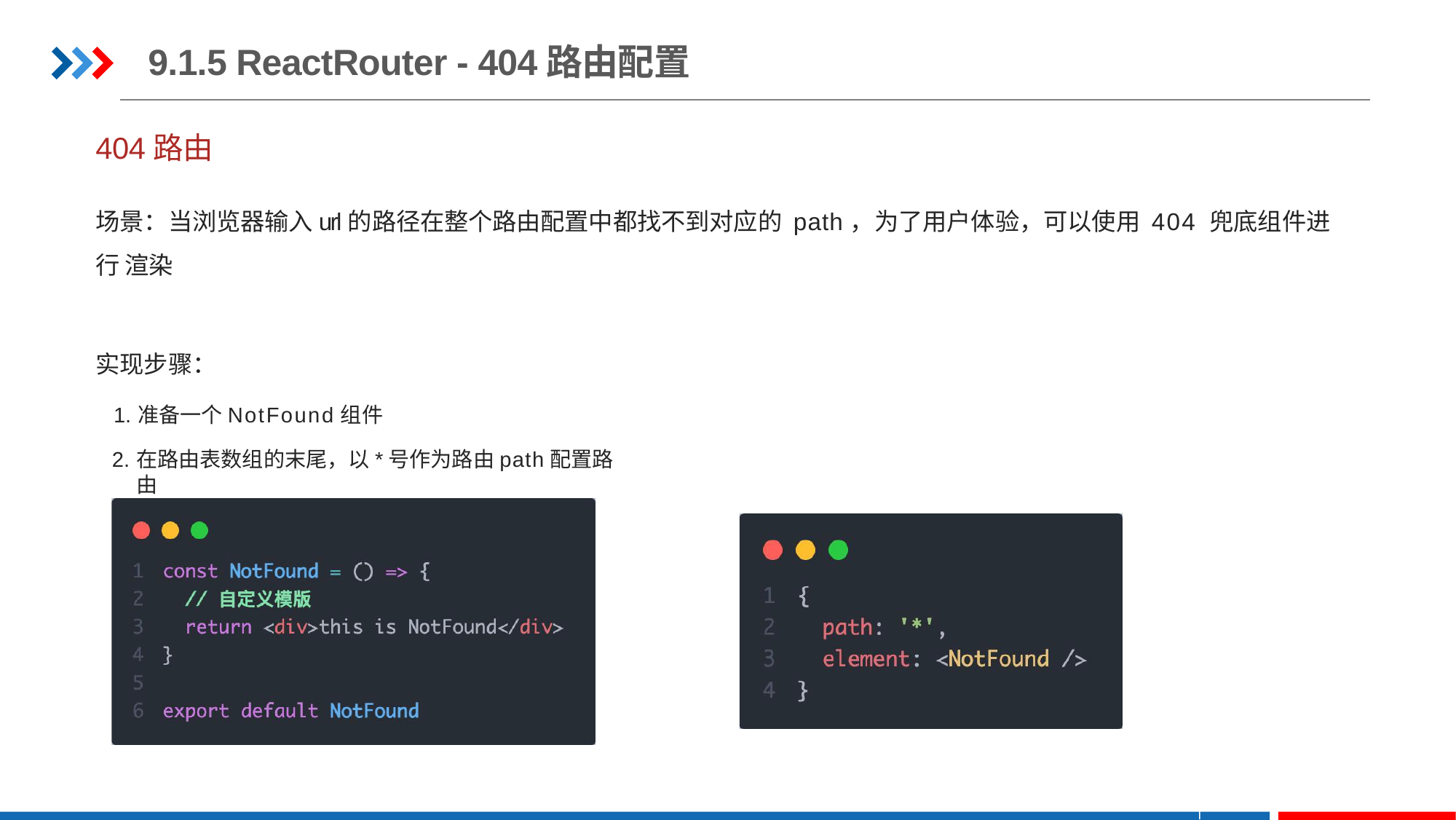

9.1.5 ReactRouter - 404路由配置
404路由
场景：当浏览器输入url的路径在整个路由配置中都找不到对应的 path，为了用户体验，可以使用 404 兜底组件进行 渲染
实现步骤：
准备一个NotFound组件
在路由表数组的末尾，以*号作为路由path配置路由